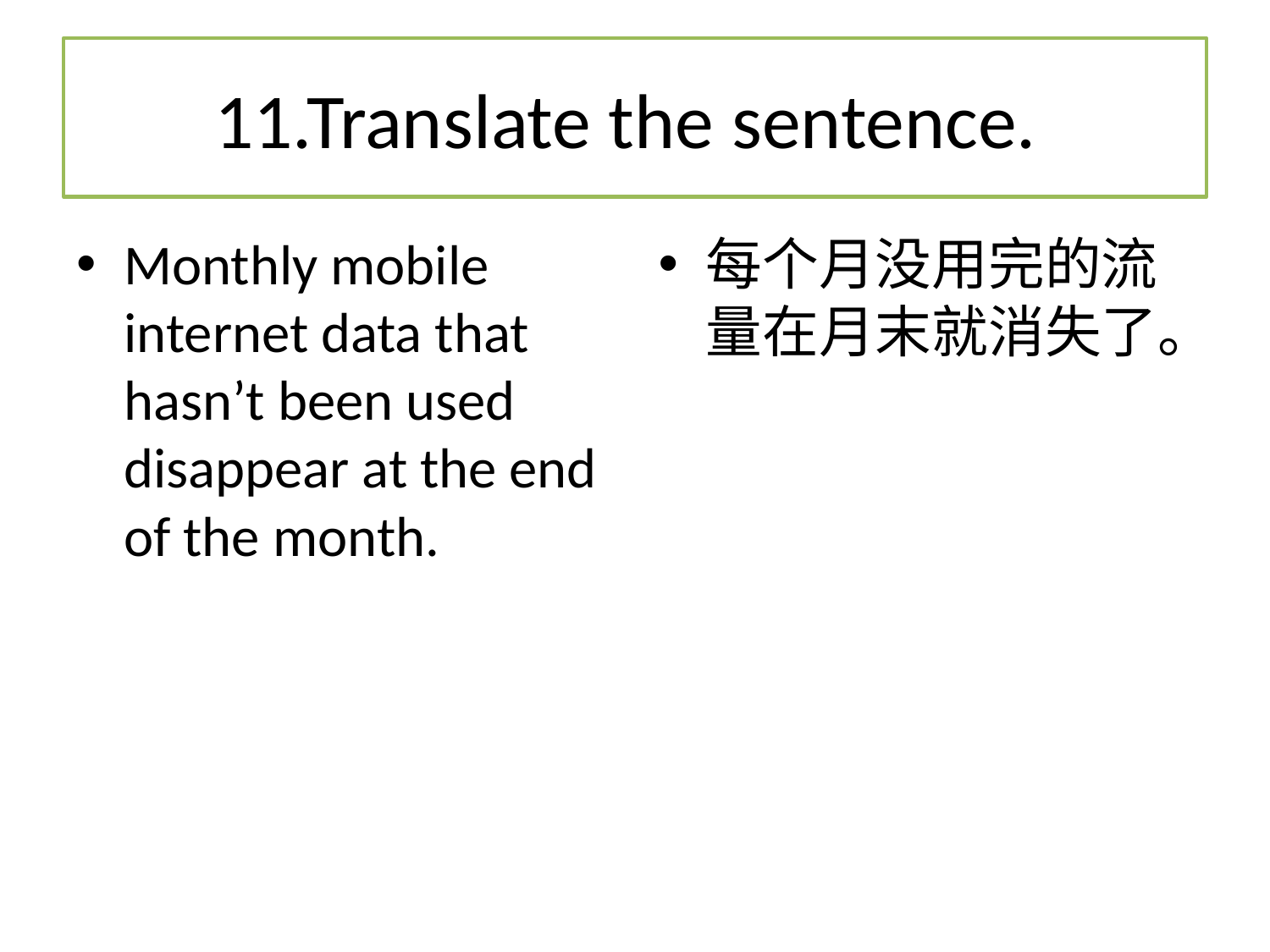

# 11.Translate the sentence.
Monthly mobile internet data that hasn’t been used disappear at the end of the month.
每个月没用完的流量在月末就消失了。